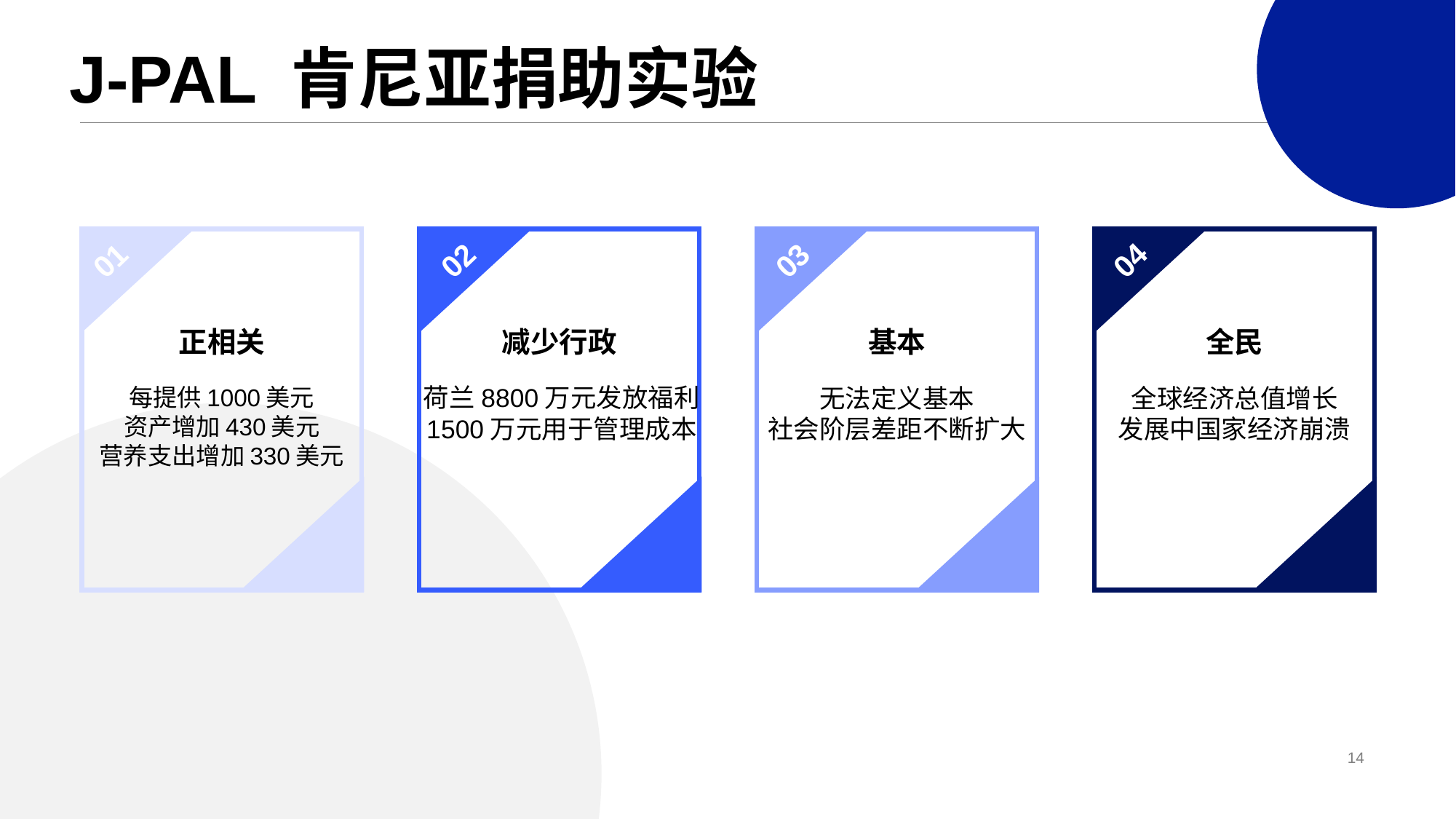

J-PAL 肯尼亚捐助实验

03
04
01
02
正相关
减少行政
基本
全民
每提供1000美元
资产增加430美元
营养支出增加330美元

无法定义基本
社会阶层差距不断扩大

全球经济总值增长
发展中国家经济崩溃

荷兰8800万元发放福利
1500万元用于管理成本

14